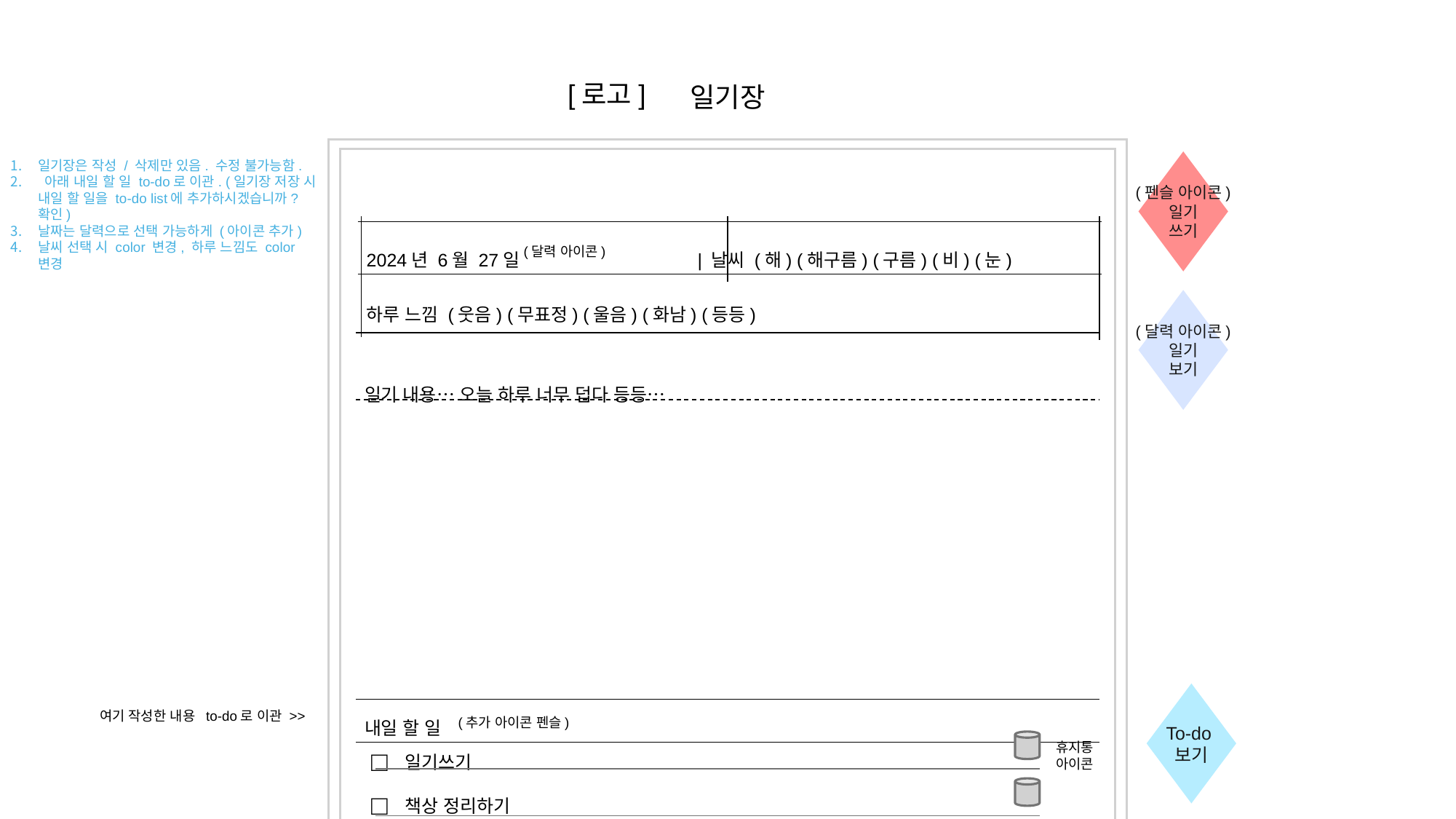

[로고]
일기장

일기장은 작성 / 삭제만 있음. 수정 불가능함.
 아래 내일 할 일 to-do로 이관. (일기장 저장 시 내일 할 일을 to-do list에 추가하시겠습니까? 확인)
날짜는 달력으로 선택 가능하게 (아이콘 추가)
날씨 선택 시 color 변경, 하루 느낌도 color 변경
(펜슬 아이콘)
일기
쓰기
2024년 6월 27일                                  | 날씨 (해) (해구름) (구름) (비) (눈)
(달력 아이콘)
하루 느낌 (웃음) (무표정) (울음) (화남) (등등)
(달력 아이콘)
일기
보기
일기 내용… 오늘 하루 너무 덥다 등등…
To-do
보기
내일 할 일
여기 작성한 내용  to-do로 이관 >>
(추가 아이콘 펜슬)
일기쓰기
책상 정리하기

휴지통 아이콘